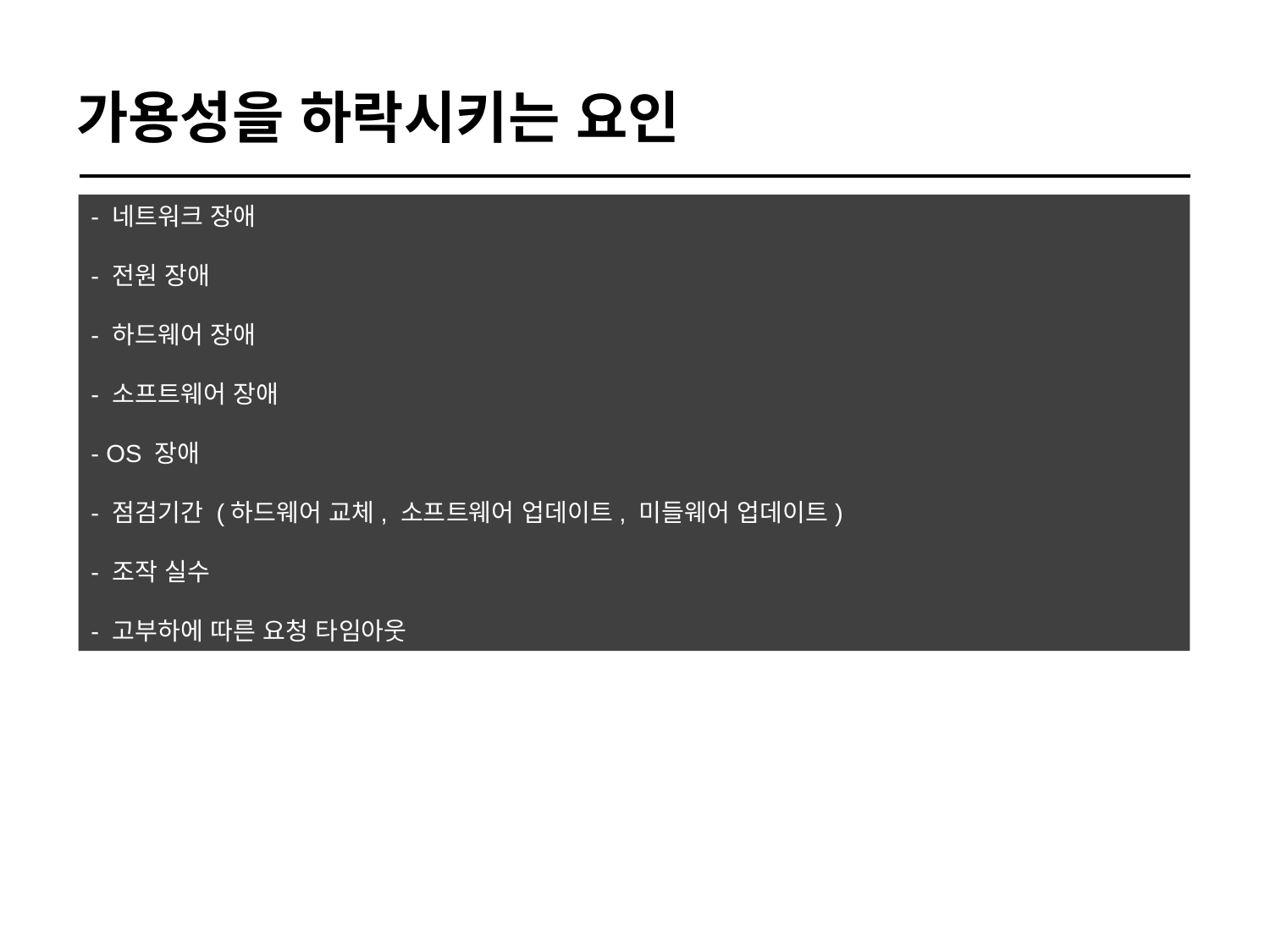

# 가용성을 하락시키는 요인
- 네트워크 장애
- 전원 장애
- 하드웨어 장애
- 소프트웨어 장애
- OS 장애
- 점검기간 (하드웨어 교체, 소프트웨어 업데이트, 미들웨어 업데이트)
- 조작 실수
- 고부하에 따른 요청 타임아웃